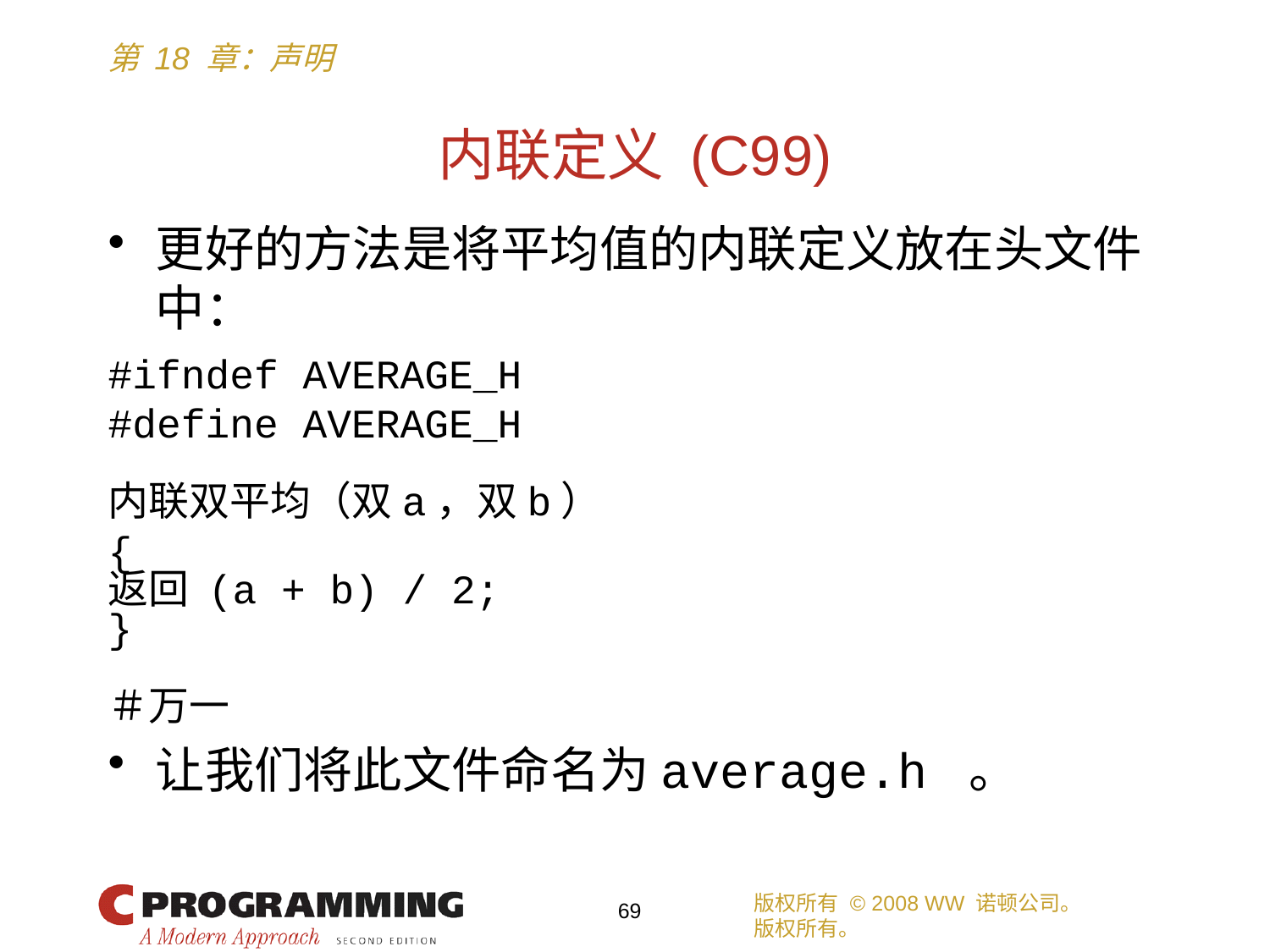

# 内联定义 (C99)
更好的方法是将平均值的内联定义放在头文件中：
#ifndef AVERAGE_H
#define AVERAGE_H

内联双平均（双a，双b）
{
返回 (a + b) / 2;
}

＃万一
让我们将此文件命名为average.h 。

版权所有 © 2008 WW 诺顿公司。
版权所有。
69